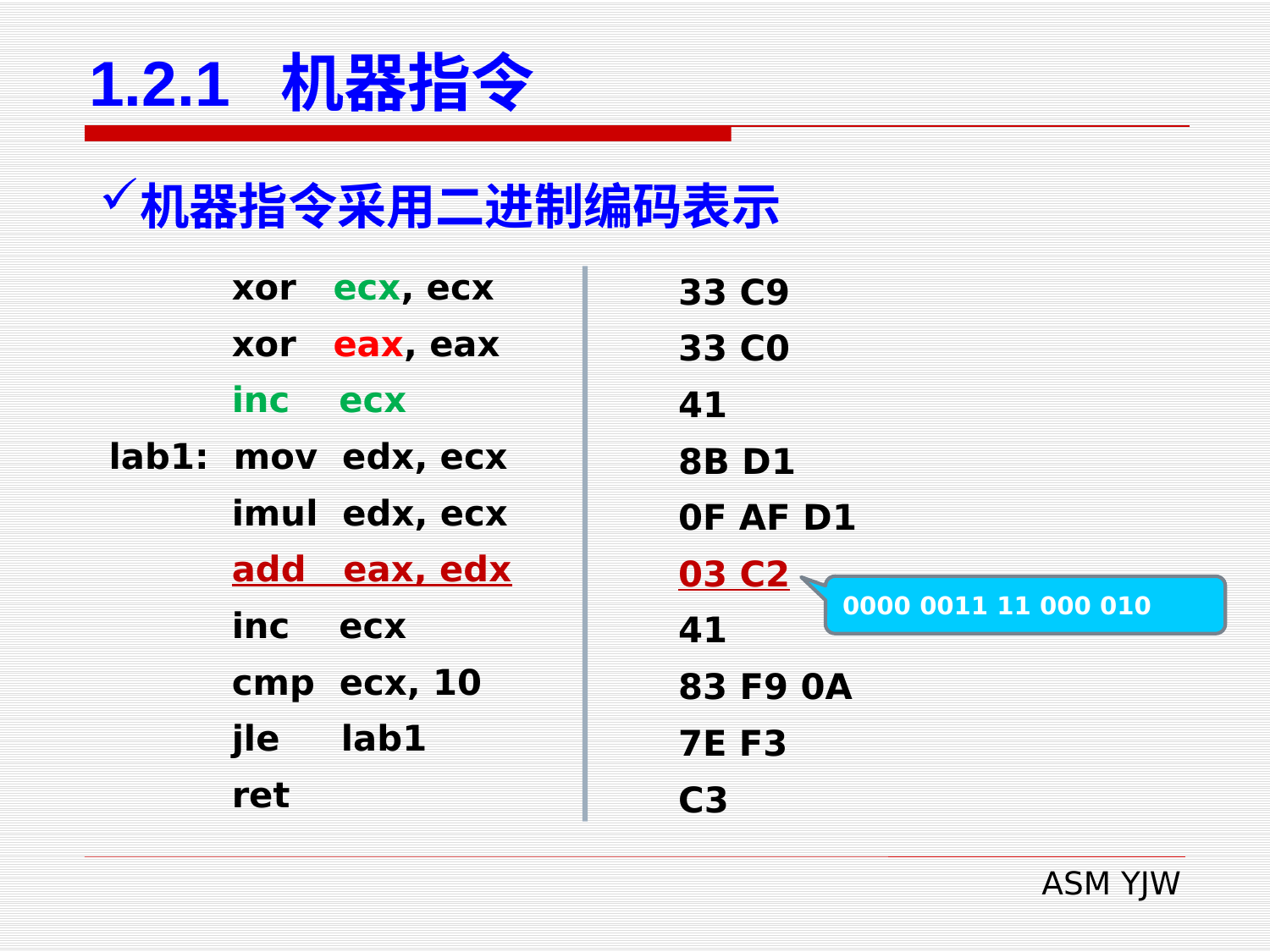

# 1.2.1  机器指令
机器指令采用二进制编码表示
          xor   ecx, ecx
          xor   eax, eax
          inc    ecx
lab1:  mov  edx, ecx
          imul  edx, ecx
          add   eax, edx
          inc    ecx
          cmp  ecx, 10
          jle     lab1
          ret
    33 C9
    33 C0
    41
    8B D1
    0F AF D1
    03 C2
    41
    83 F9 0A
    7E F3
    C3

0000 0011 11 000 010